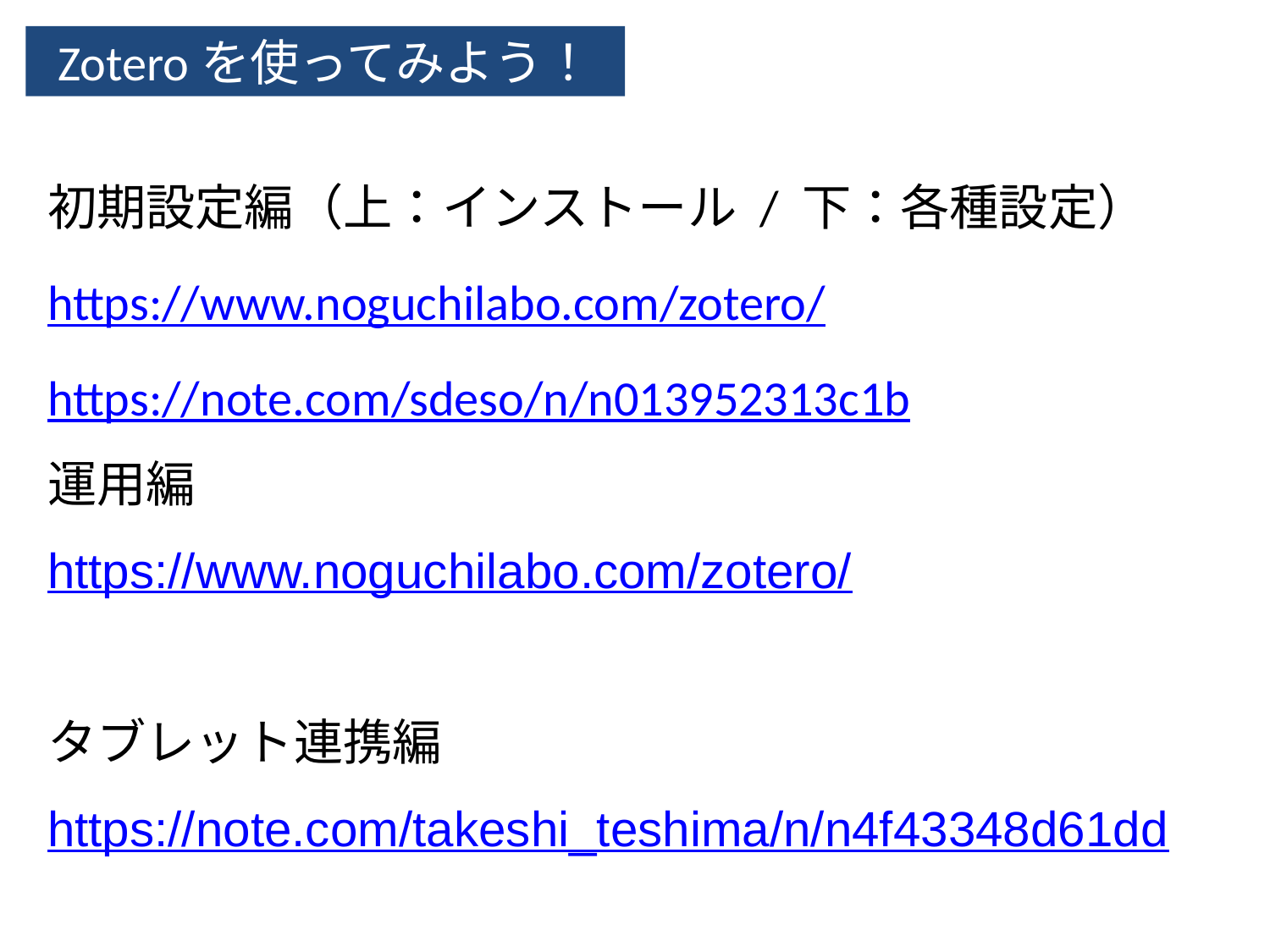

Zoteroを使ってみよう！
初期設定編（上：インストール / 下：各種設定）
https://www.noguchilabo.com/zotero/
https://note.com/sdeso/n/n013952313c1b
運用編
https://www.noguchilabo.com/zotero/

タブレット連携編
https://note.com/takeshi_teshima/n/n4f43348d61dd